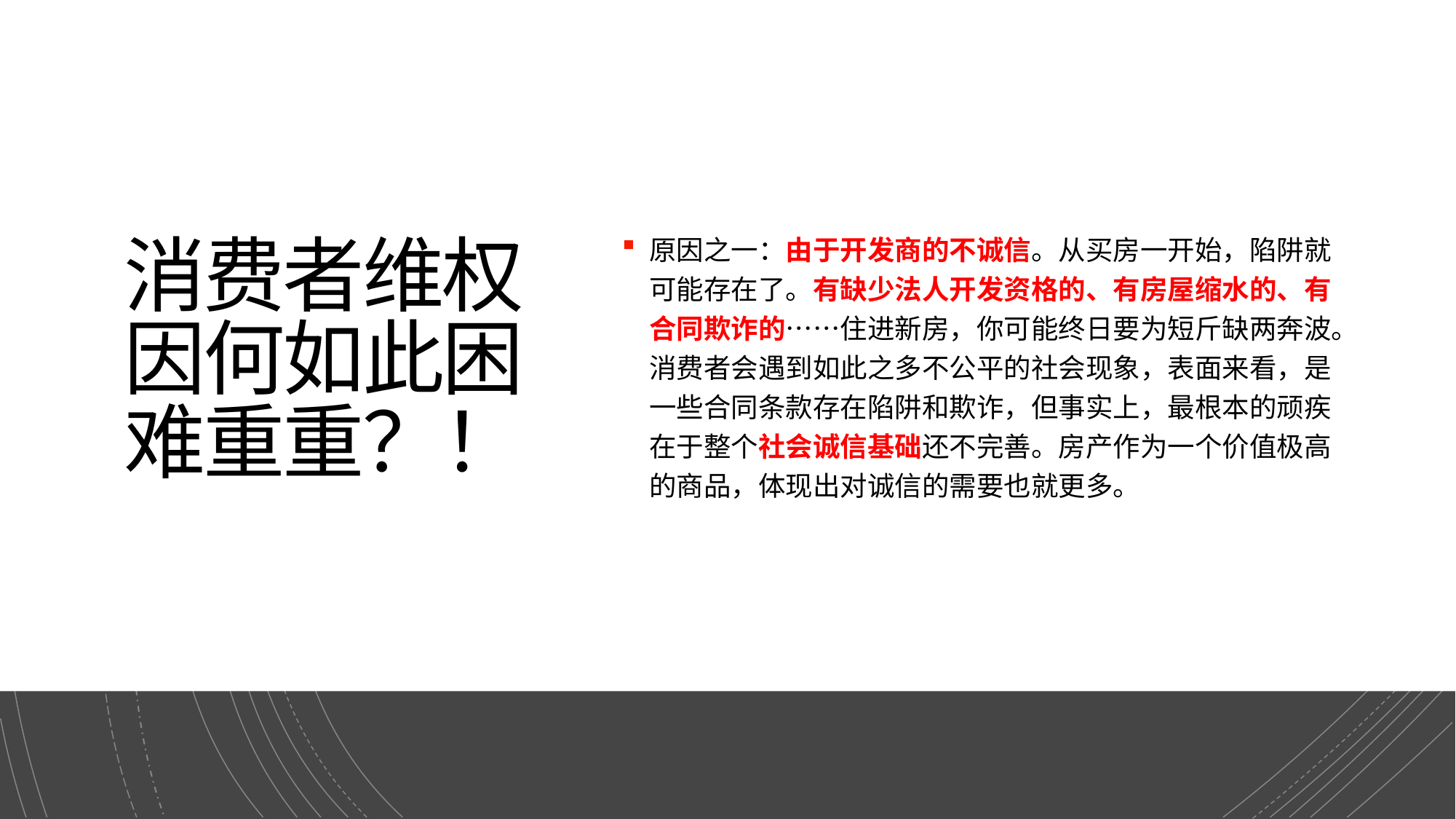

# 消费者维权因何如此困难重重？！
原因之一：由于开发商的不诚信。从买房一开始，陷阱就可能存在了。有缺少法人开发资格的、有房屋缩水的、有合同欺诈的……住进新房，你可能终日要为短斤缺两奔波。消费者会遇到如此之多不公平的社会现象，表面来看，是一些合同条款存在陷阱和欺诈，但事实上，最根本的顽疾在于整个社会诚信基础还不完善。房产作为一个价值极高的商品，体现出对诚信的需要也就更多。